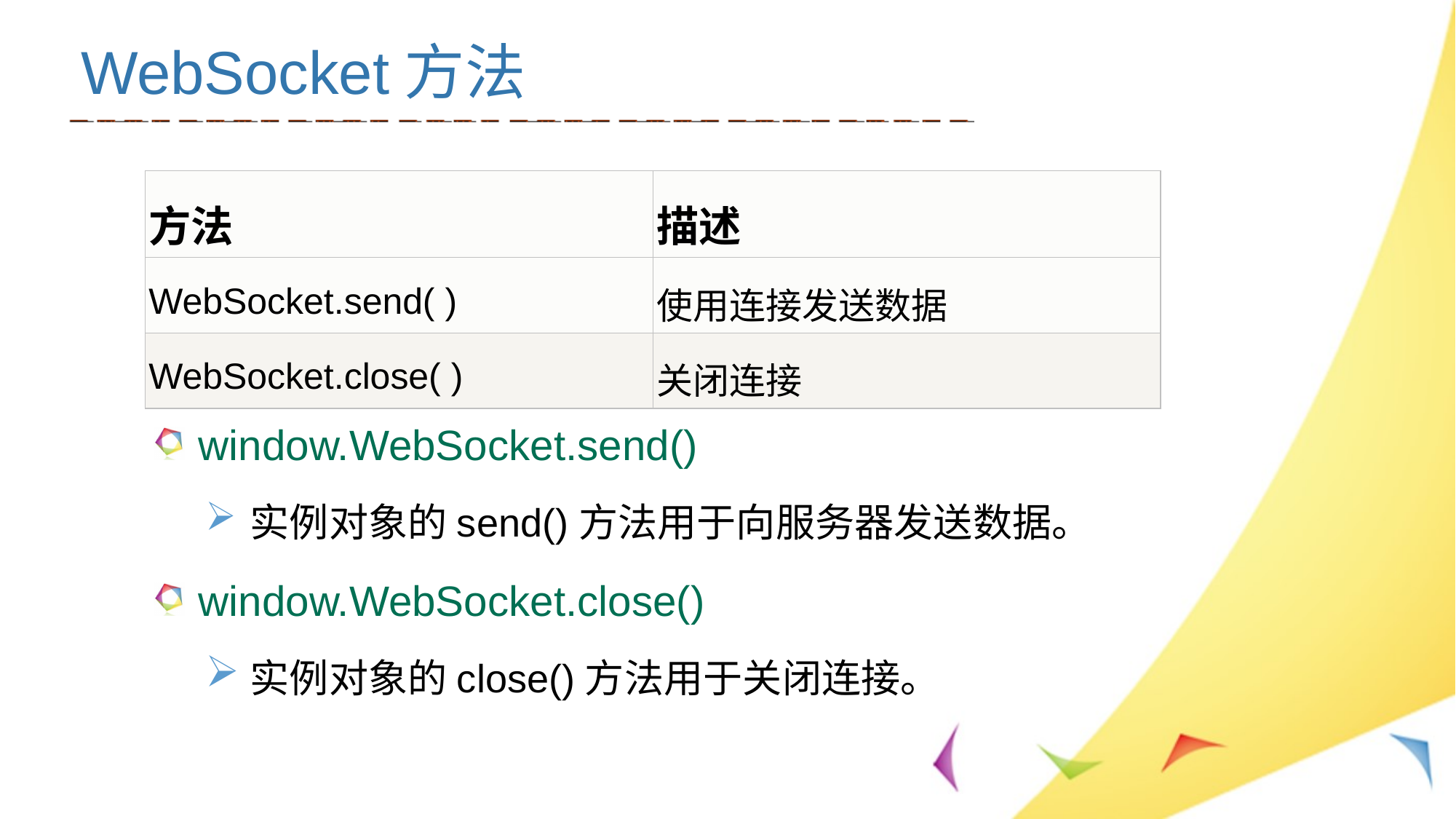

WebSocket方法
| 方法 | 描述 |
| --- | --- |
| WebSocket.send( ) | 使用连接发送数据 |
| WebSocket.close( ) | 关闭连接 |
window.WebSocket.send()
实例对象的send()方法用于向服务器发送数据。
window.WebSocket.close()
实例对象的close()方法用于关闭连接。